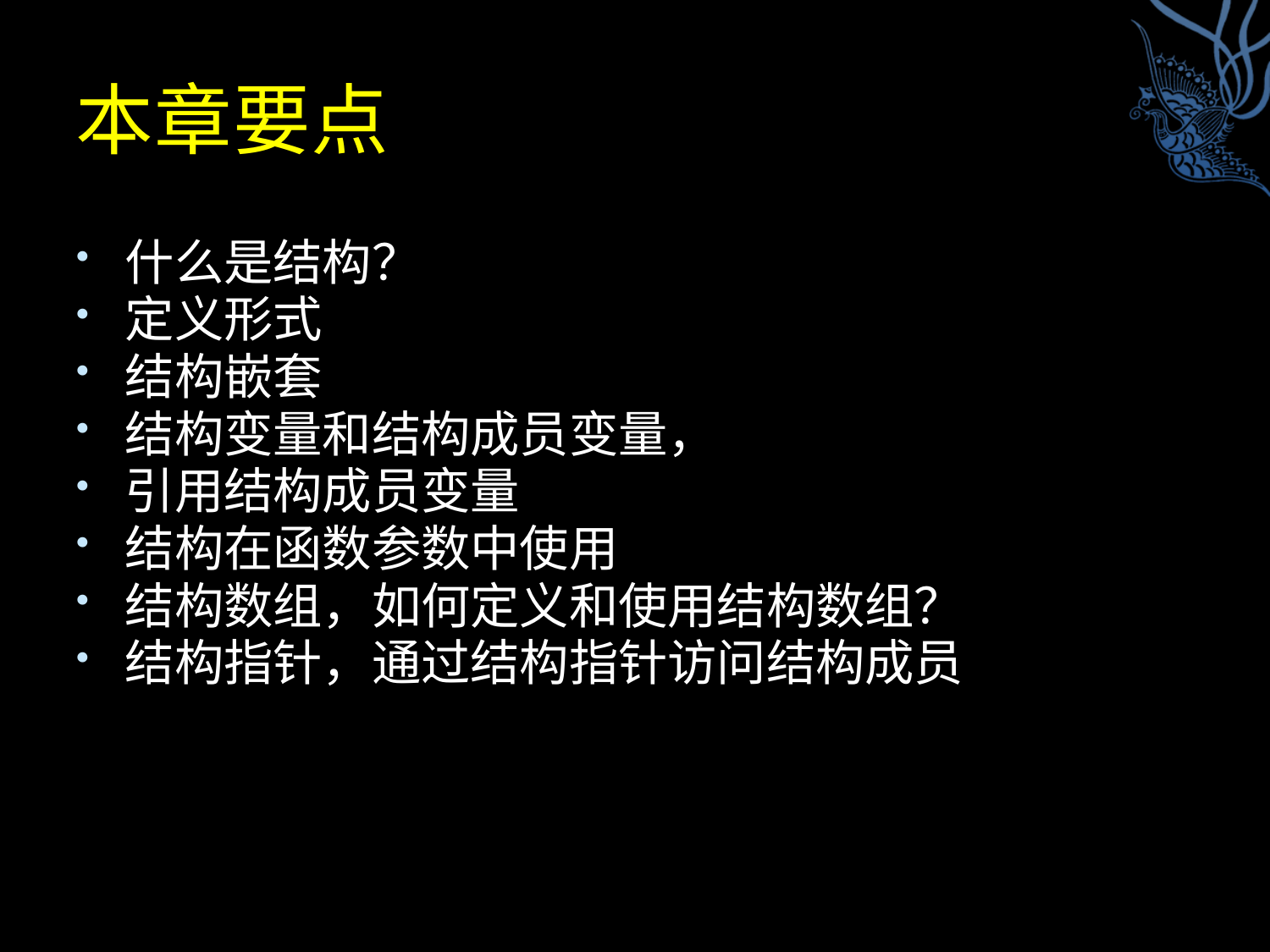

# 本章要点
什么是结构？
定义形式
结构嵌套
结构变量和结构成员变量，
引用结构成员变量
结构在函数参数中使用
结构数组，如何定义和使用结构数组？
结构指针，通过结构指针访问结构成员